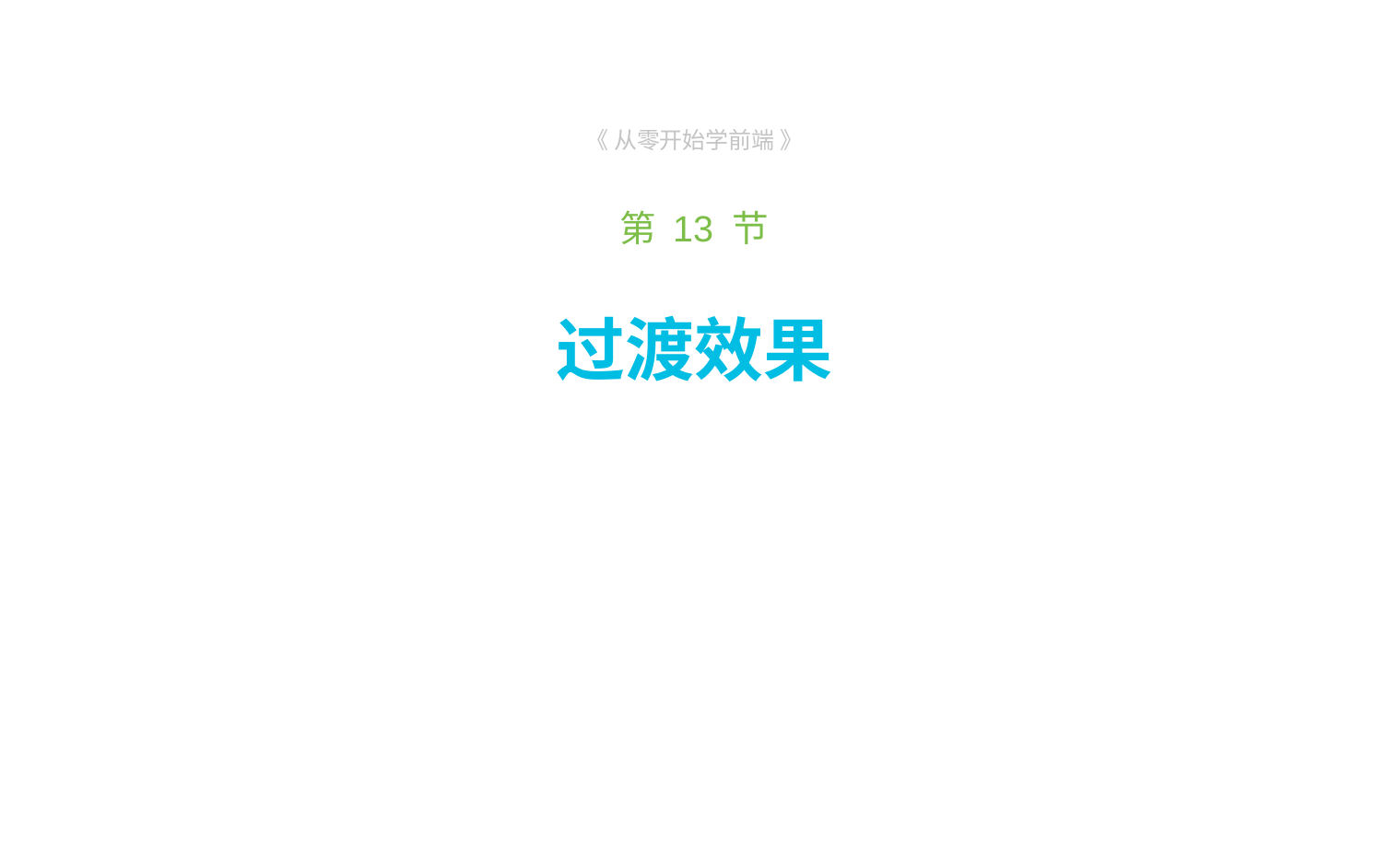

《 从零开始学前端 》
第 13 节
# 过渡效果